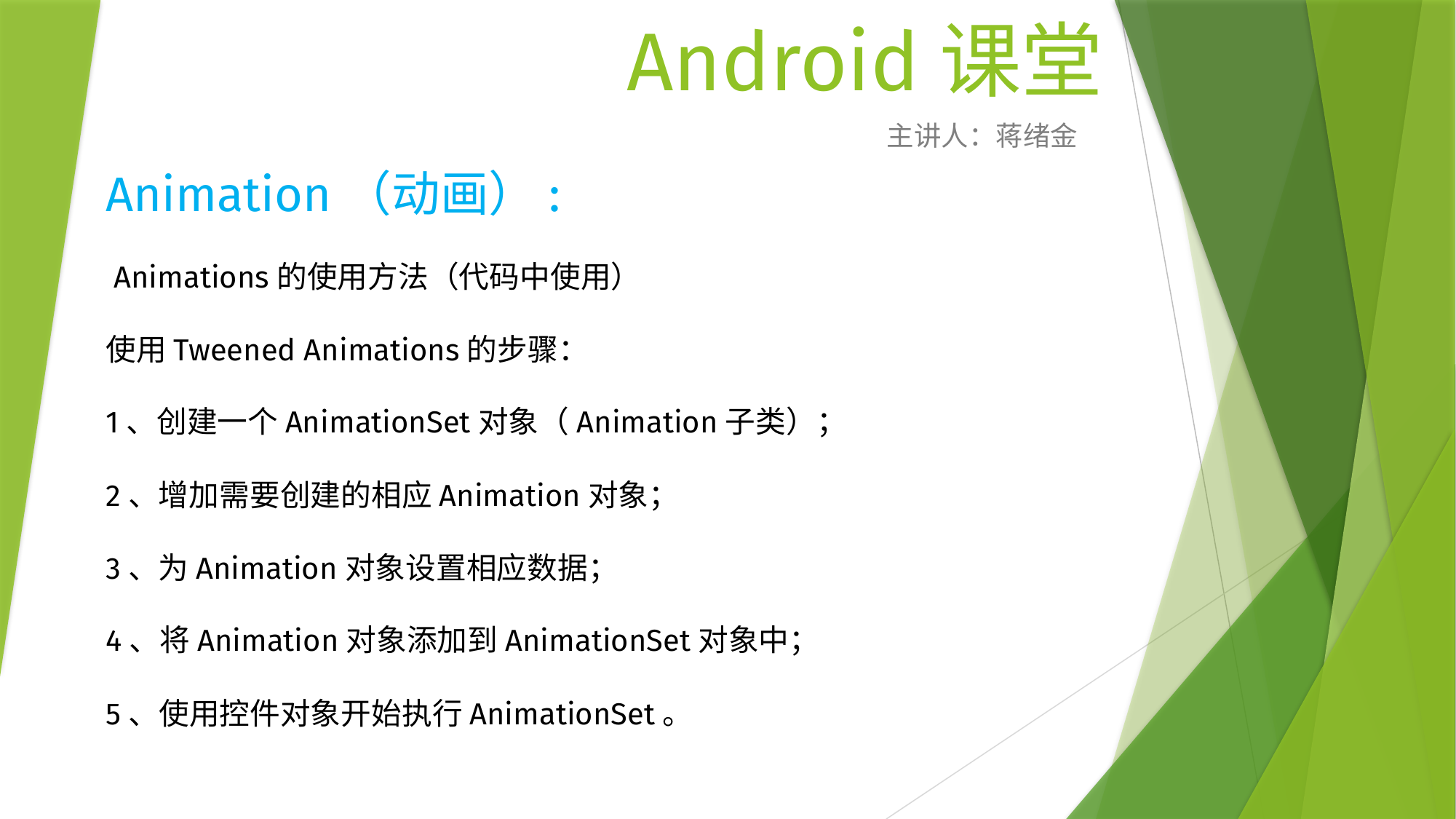

# Android课堂
主讲人：蒋绪金
Animation（动画）:

 Animations的使用方法（代码中使用）

使用Tweened Animations的步骤：

1、创建一个AnimationSet对象（Animation子类）；

2、增加需要创建的相应Animation对象；

3、为Animation对象设置相应数据；

4、将Animation对象添加到AnimationSet对象中；

5、使用控件对象开始执行AnimationSet。